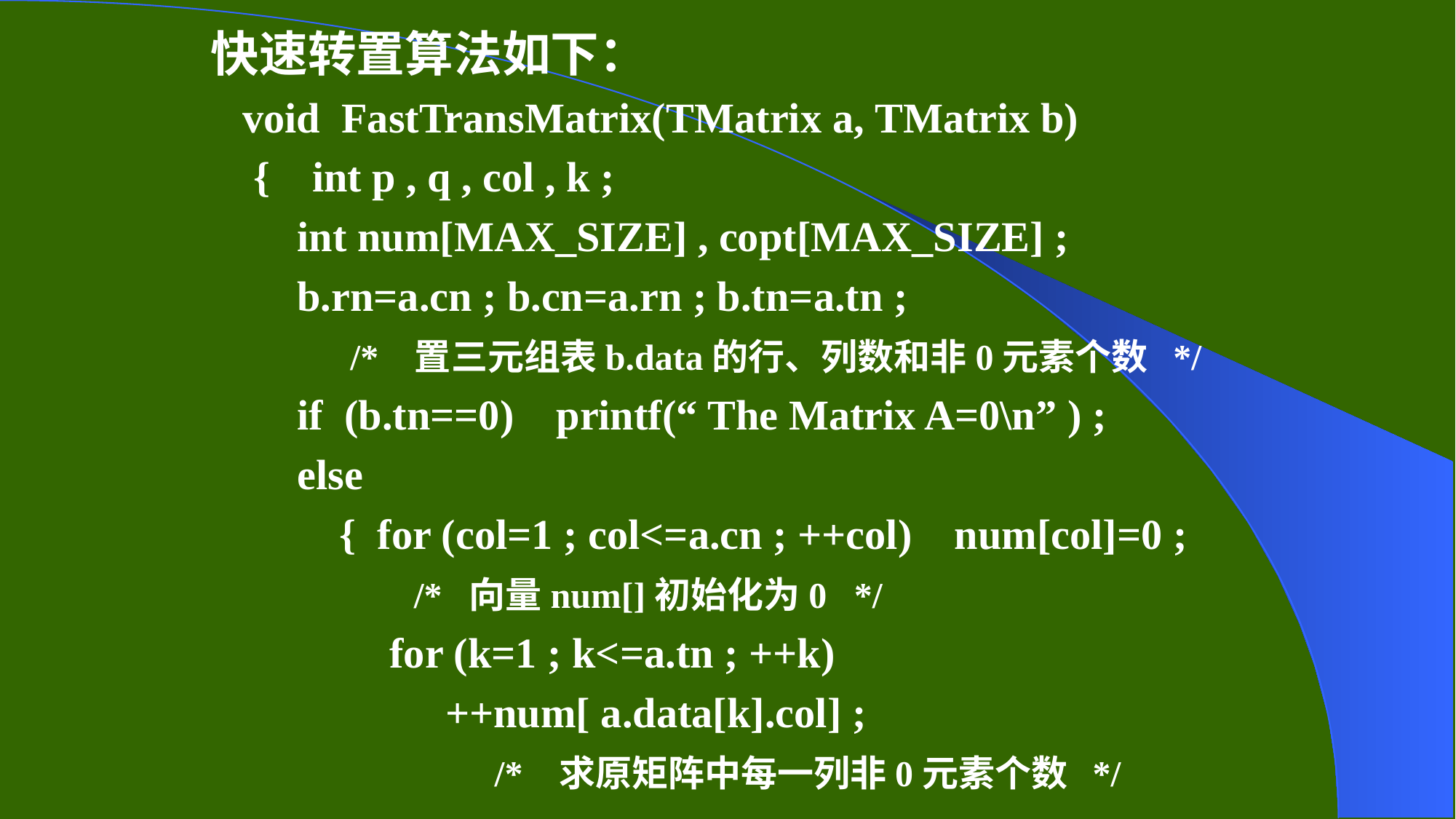

快速转置算法如下：
   void  FastTransMatrix(TMatrix a, TMatrix b)
{    int p , q , col , k ;
int num[MAX_SIZE] , copt[MAX_SIZE] ;
b.rn=a.cn ; b.cn=a.rn ; b.tn=a.tn ;
 /*   置三元组表b.data的行、列数和非0元素个数  */
if  (b.tn==0)    printf(“ The Matrix A=0\n” ) ;
else
{  for (col=1 ; col<=a.cn ; ++col)    num[col]=0 ;
   /*  向量num[]初始化为0   */
               for (k=1 ; k<=a.tn ; ++k)
      ++num[ a.data[k].col] ;
           /*   求原矩阵中每一列非0元素个数  */